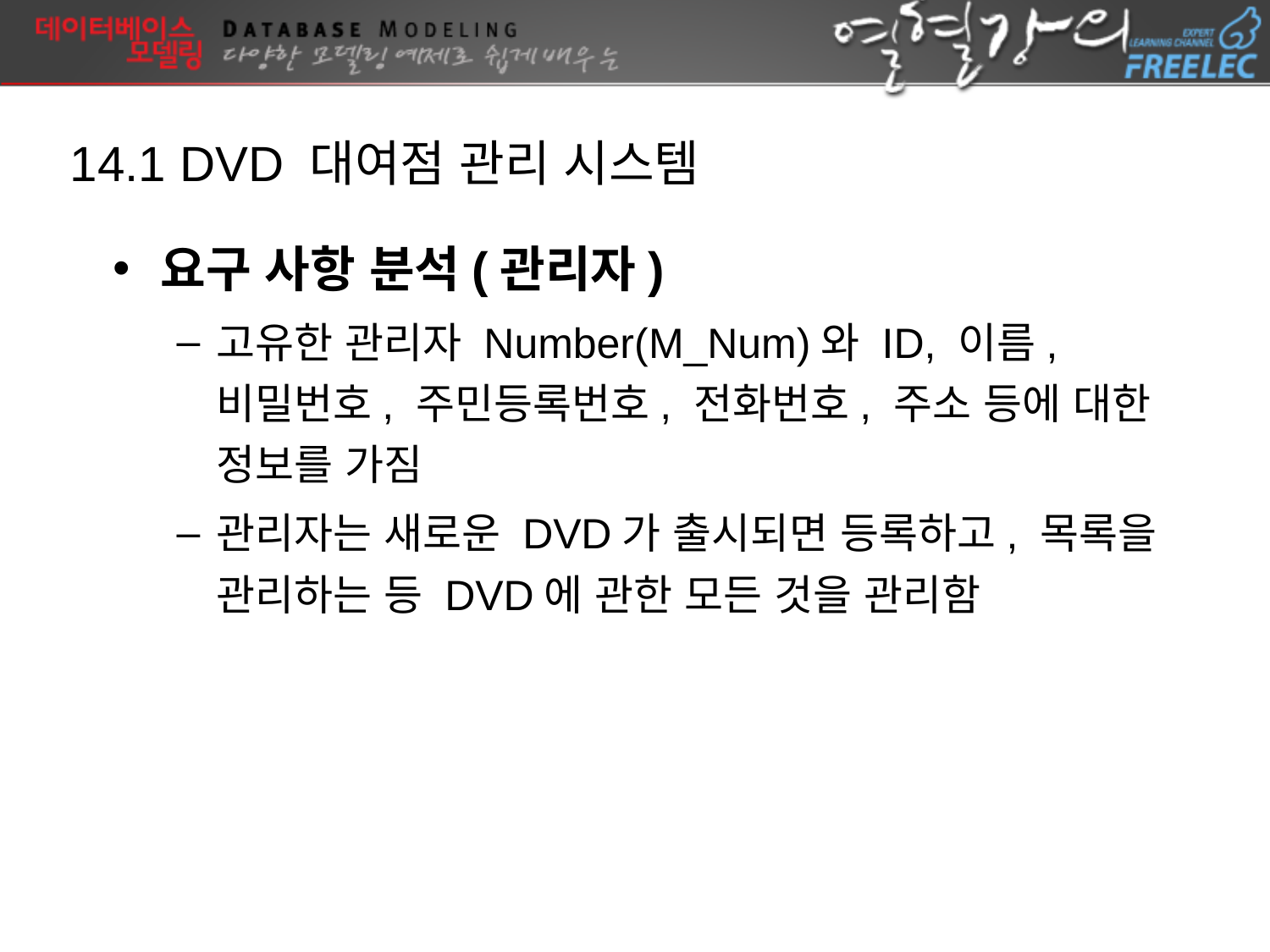

14.1 DVD 대여점 관리 시스템
요구 사항 분석(관리자)
고유한 관리자 Number(M_Num)와 ID, 이름, 비밀번호, 주민등록번호, 전화번호, 주소 등에 대한 정보를 가짐
관리자는 새로운 DVD가 출시되면 등록하고, 목록을 관리하는 등 DVD에 관한 모든 것을 관리함